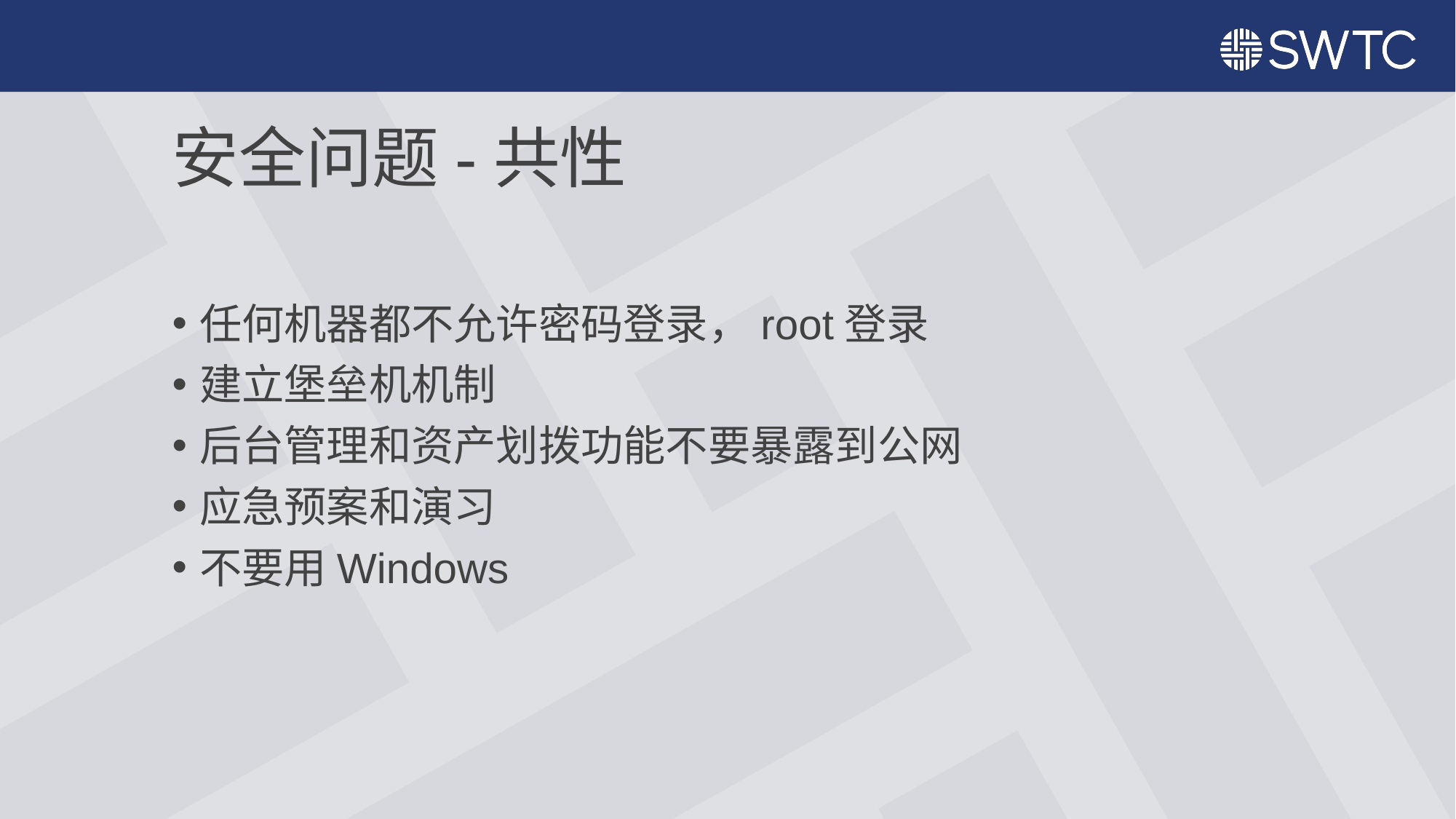

# 安全问题-共性
任何机器都不允许密码登录，root登录
建立堡垒机机制
后台管理和资产划拨功能不要暴露到公网
应急预案和演习
不要用Windows